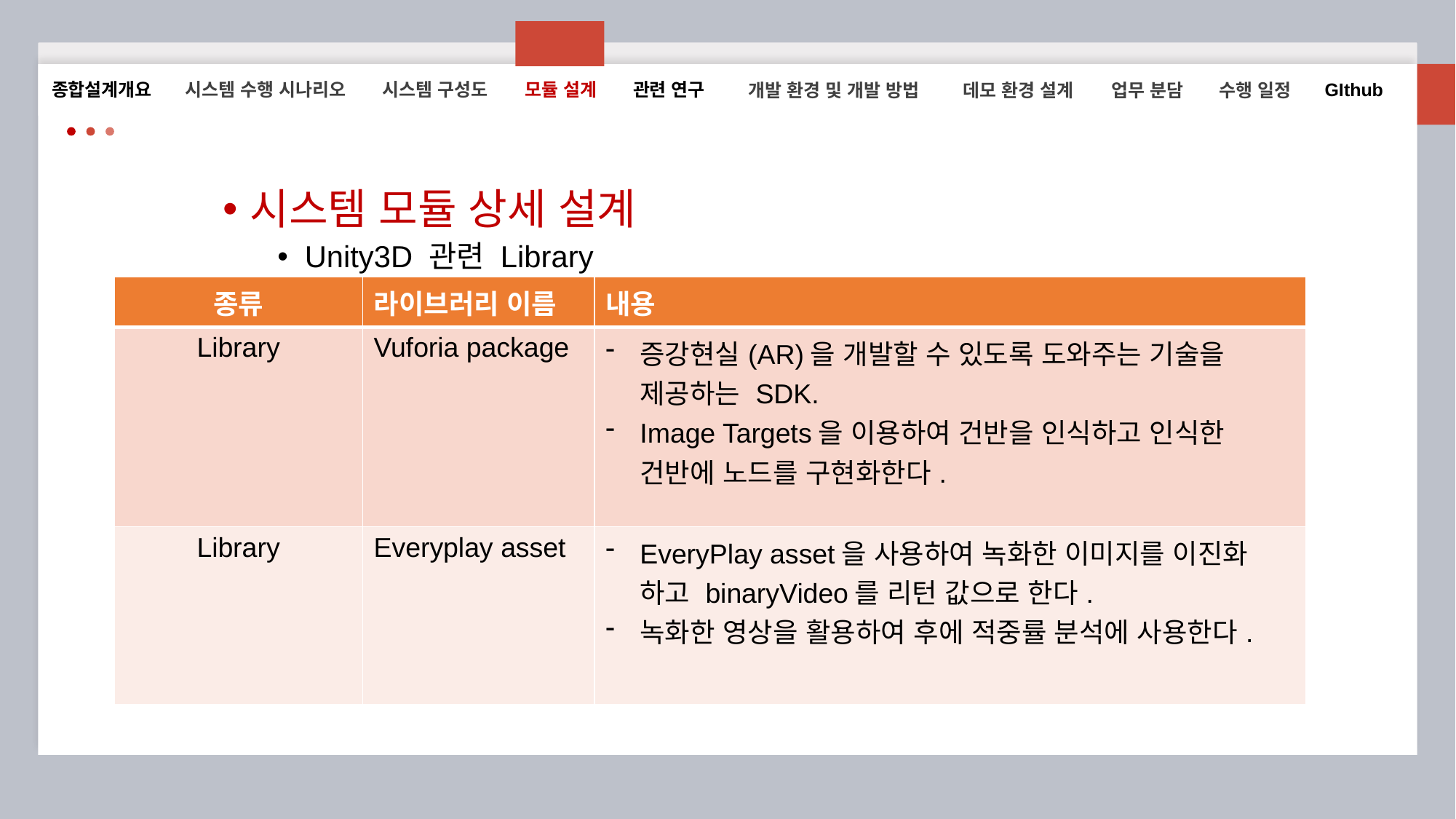

시스템 수행 시나리오
시스템 구성도
모듈 설계
관련 연구
GIthub
종합설계개요
개발 환경 및 개발 방법
데모 환경 설계
업무 분담
수행 일정

시스템 모듈 상세 설계
Unity3D 관련 Library

| 종류 | 라이브러리 이름 | 내용 |
| --- | --- | --- |
| Library | Vuforia package | 증강현실(AR)을 개발할 수 있도록 도와주는 기술을 제공하는 SDK. Image Targets을 이용하여 건반을 인식하고 인식한 건반에 노드를 구현화한다. |
| Library | Everyplay asset | EveryPlay asset을 사용하여 녹화한 이미지를 이진화 하고 binaryVideo를 리턴 값으로 한다. 녹화한 영상을 활용하여 후에 적중률 분석에 사용한다. |